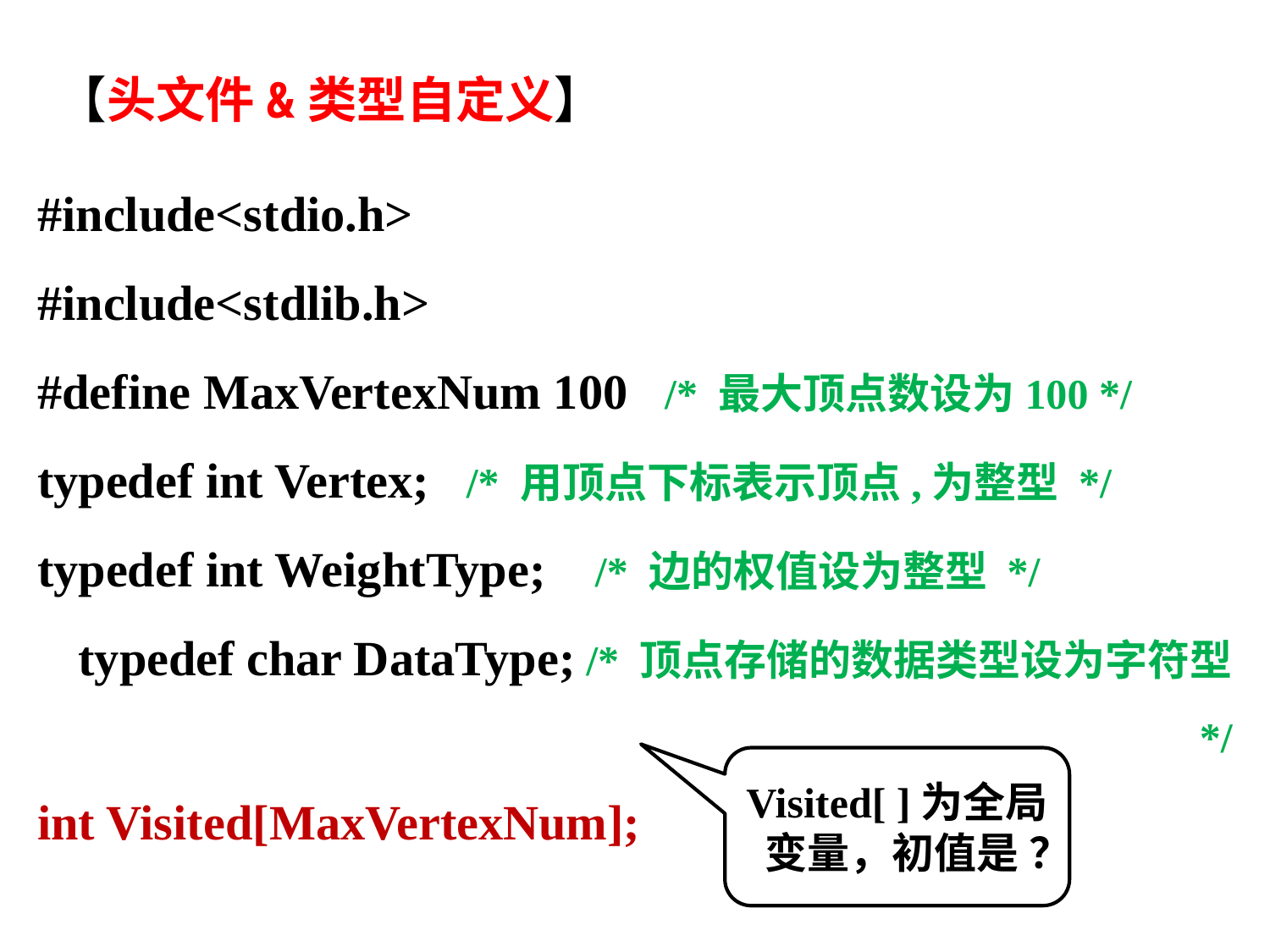

【头文件&类型自定义】
#include<stdio.h>
#include<stdlib.h>
#define MaxVertexNum 100   /* 最大顶点数设为100 */
typedef int Vertex;   /* 用顶点下标表示顶点,为整型 */
typedef int WeightType;    /* 边的权值设为整型 */
typedef char DataType;	/* 顶点存储的数据类型设为字符型 */
int Visited[MaxVertexNum];
Visited[ ]为全局变量，初值是 ？